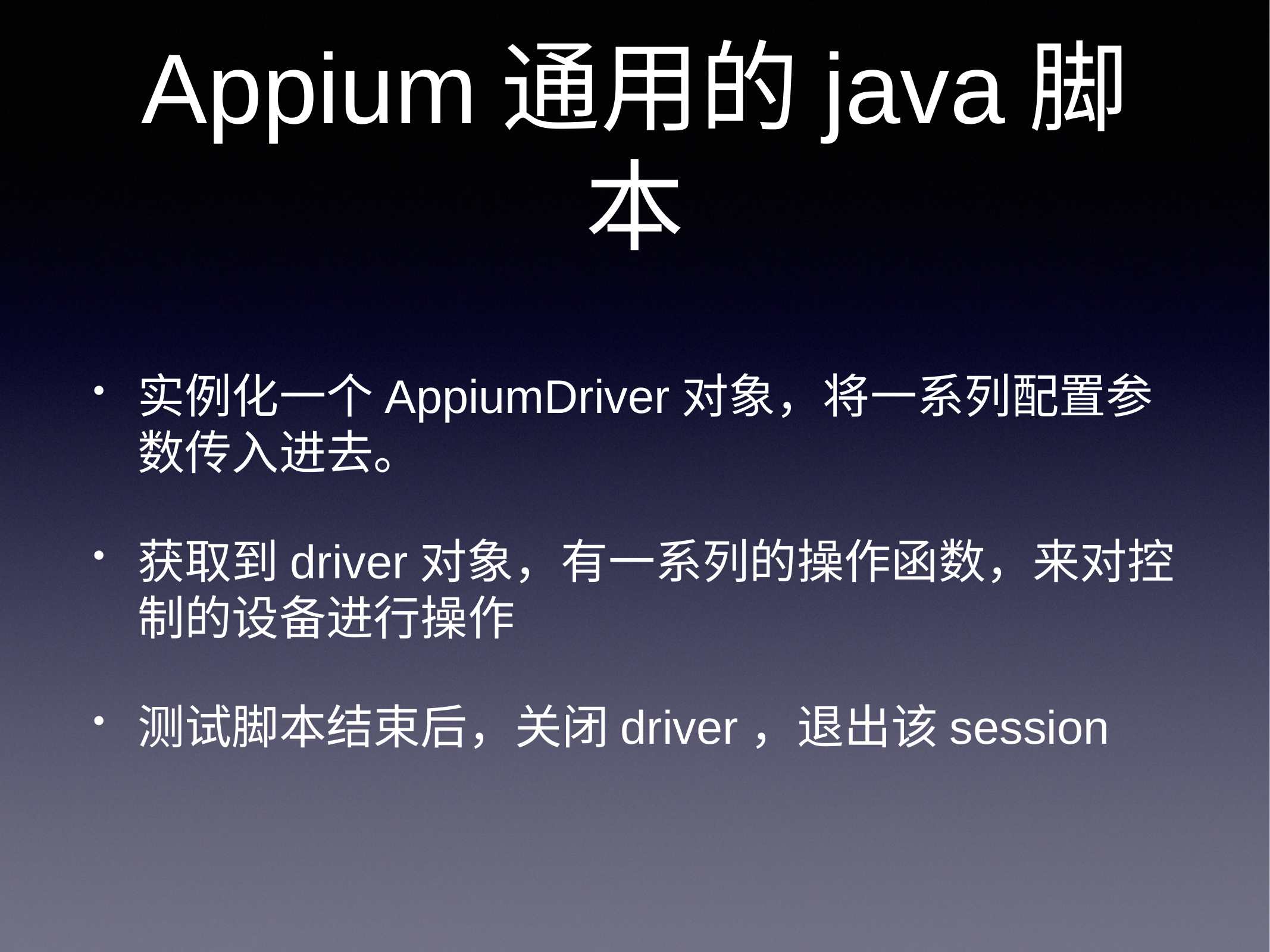

# Appium通用的java脚本
实例化一个AppiumDriver对象，将一系列配置参数传入进去。
获取到driver对象，有一系列的操作函数，来对控制的设备进行操作
测试脚本结束后，关闭driver，退出该session